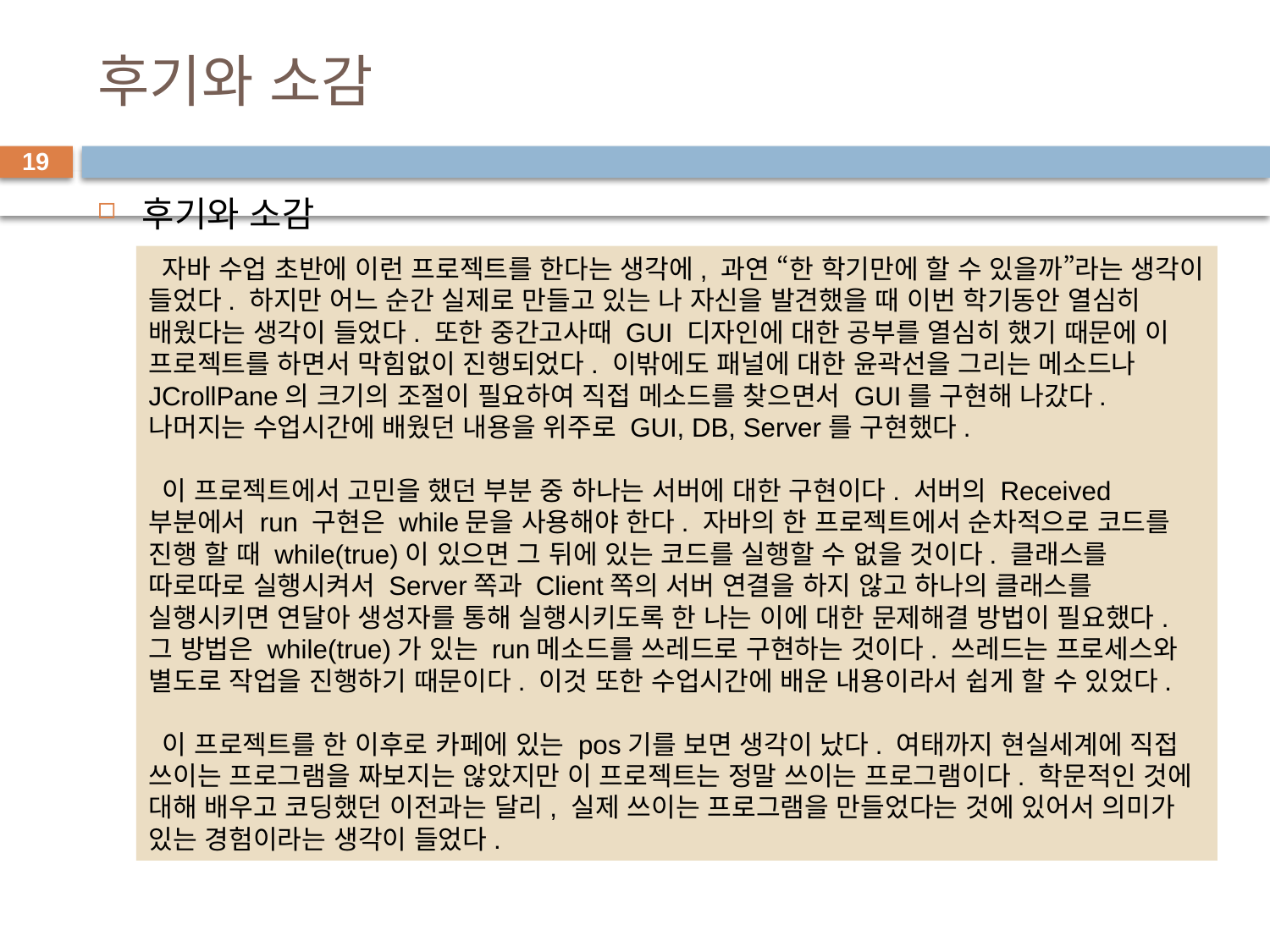

# 후기와 소감
19
후기와 소감
 자바 수업 초반에 이런 프로젝트를 한다는 생각에, 과연 “한 학기만에 할 수 있을까”라는 생각이 들었다. 하지만 어느 순간 실제로 만들고 있는 나 자신을 발견했을 때 이번 학기동안 열심히 배웠다는 생각이 들었다. 또한 중간고사때 GUI 디자인에 대한 공부를 열심히 했기 때문에 이 프로젝트를 하면서 막힘없이 진행되었다. 이밖에도 패널에 대한 윤곽선을 그리는 메소드나 JCrollPane의 크기의 조절이 필요하여 직접 메소드를 찾으면서 GUI를 구현해 나갔다. 나머지는 수업시간에 배웠던 내용을 위주로 GUI, DB, Server를 구현했다.

 이 프로젝트에서 고민을 했던 부분 중 하나는 서버에 대한 구현이다. 서버의 Received 부분에서 run 구현은 while문을 사용해야 한다. 자바의 한 프로젝트에서 순차적으로 코드를 진행 할 때 while(true)이 있으면 그 뒤에 있는 코드를 실행할 수 없을 것이다. 클래스를 따로따로 실행시켜서 Server쪽과 Client쪽의 서버 연결을 하지 않고 하나의 클래스를 실행시키면 연달아 생성자를 통해 실행시키도록 한 나는 이에 대한 문제해결 방법이 필요했다. 그 방법은 while(true)가 있는 run메소드를 쓰레드로 구현하는 것이다. 쓰레드는 프로세스와 별도로 작업을 진행하기 때문이다. 이것 또한 수업시간에 배운 내용이라서 쉽게 할 수 있었다.

 이 프로젝트를 한 이후로 카페에 있는 pos기를 보면 생각이 났다. 여태까지 현실세계에 직접 쓰이는 프로그램을 짜보지는 않았지만 이 프로젝트는 정말 쓰이는 프로그램이다. 학문적인 것에 대해 배우고 코딩했던 이전과는 달리, 실제 쓰이는 프로그램을 만들었다는 것에 있어서 의미가 있는 경험이라는 생각이 들었다.